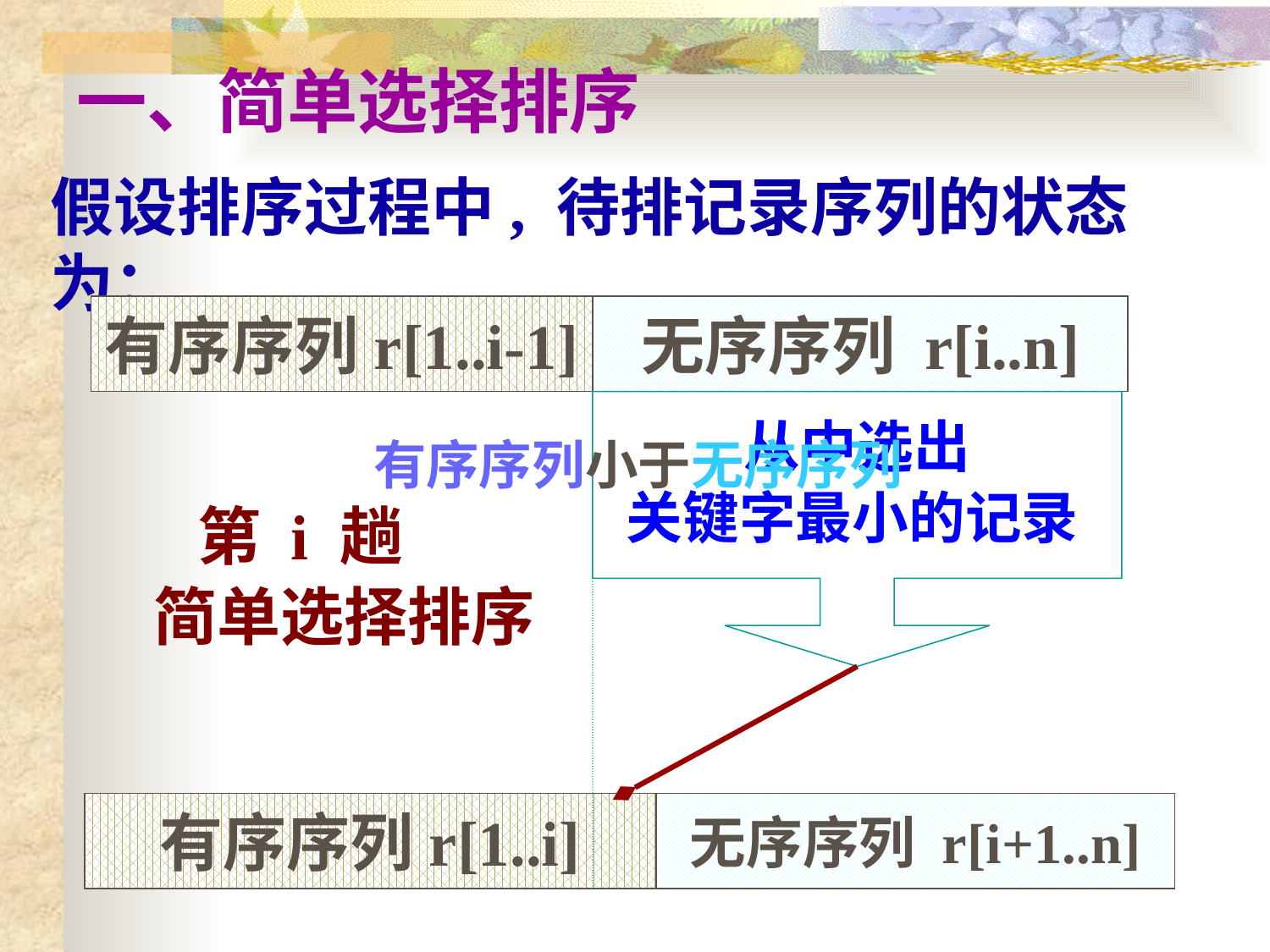

# 一、简单选择排序
假设排序过程中, 待排记录序列的状态为：
有序序列r[1..i-1]
无序序列 r[i..n]

从中选出
关键字最小的记录
有序序列小于无序序列
  第 i 趟
简单选择排序

有序序列r[1..i]
无序序列 r[i+1..n]